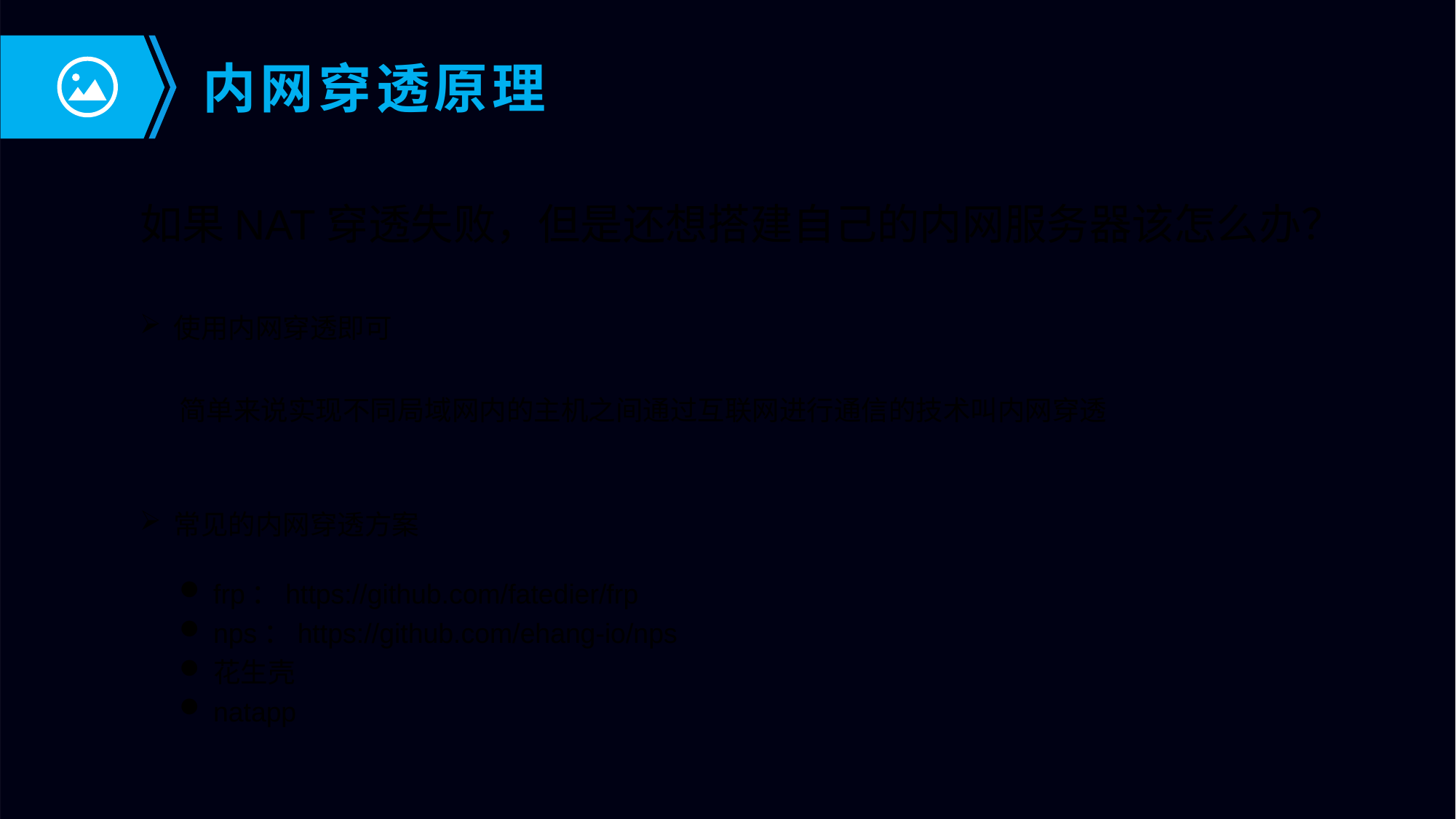

# 内网穿透原理
如果NAT穿透失败，但是还想搭建自己的内网服务器该怎么办？
使用内网穿透即可

常见的内网穿透方案

简单来说实现不同局域网内的主机之间通过互联网进行通信的技术叫内网穿透
frp：https://github.com/fatedier/frp
nps：https://github.com/ehang-io/nps
花生壳
natapp